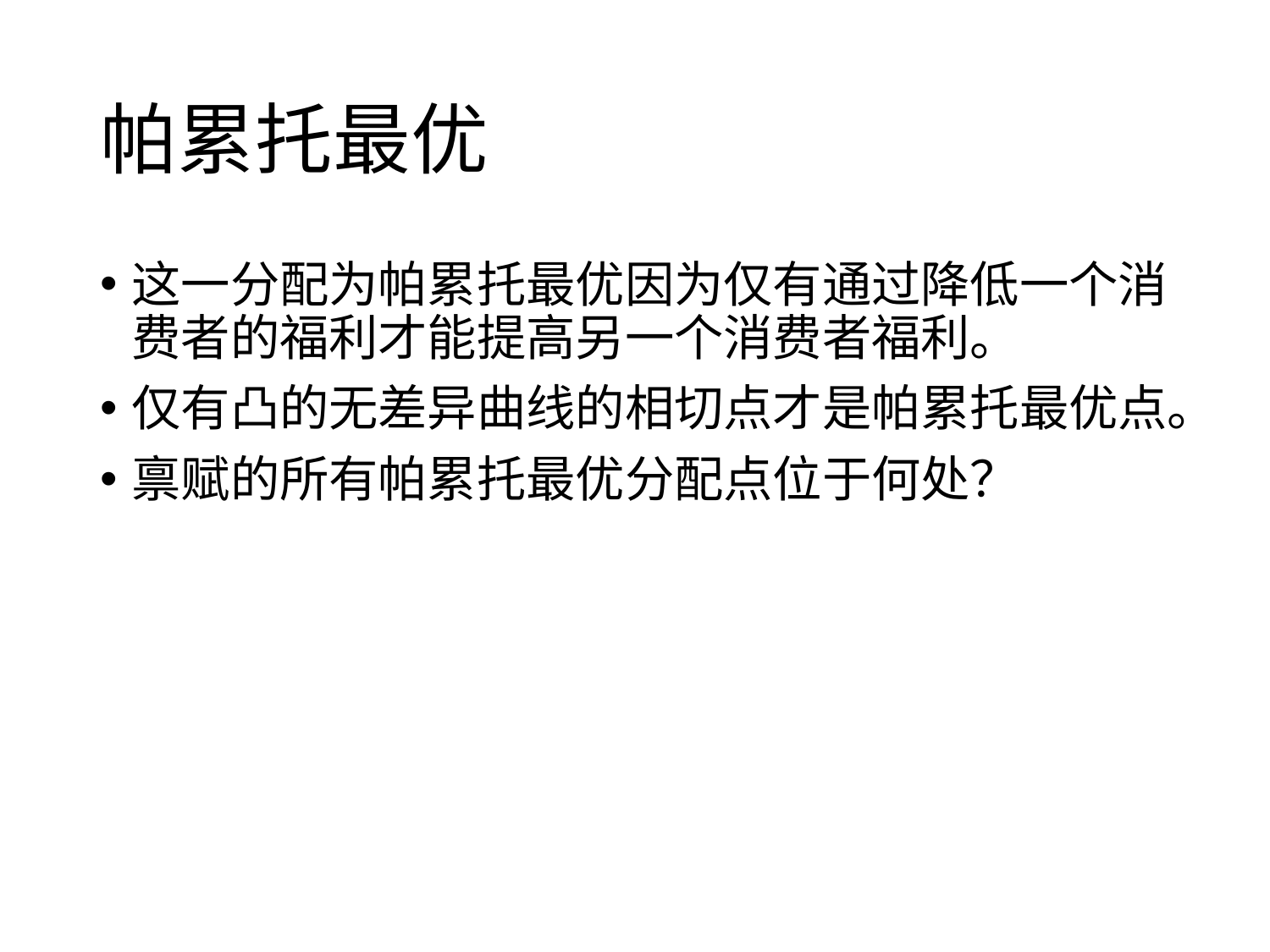

# 帕累托最优
这一分配为帕累托最优因为仅有通过降低一个消费者的福利才能提高另一个消费者福利。
仅有凸的无差异曲线的相切点才是帕累托最优点。
禀赋的所有帕累托最优分配点位于何处？